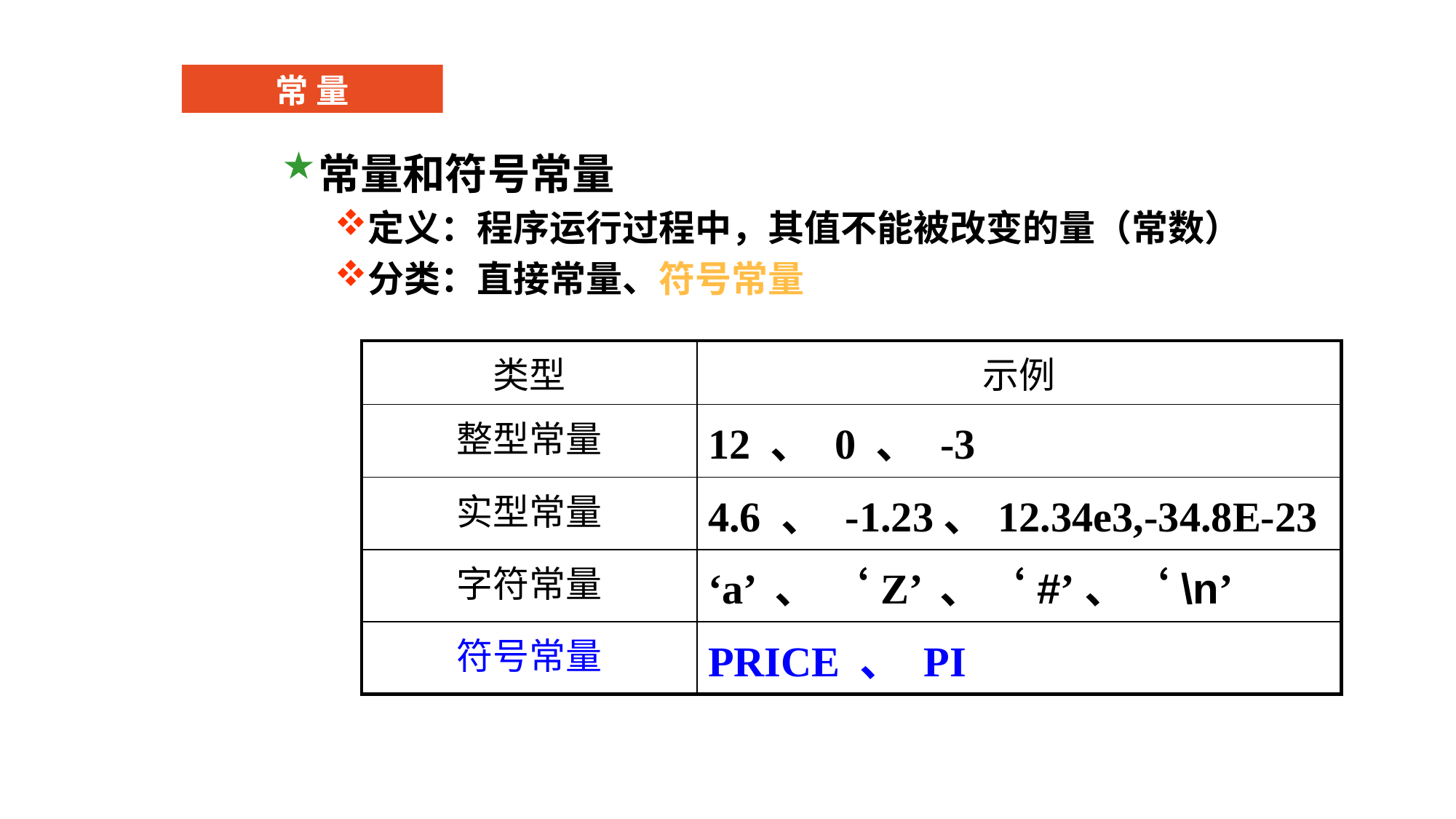

常 量
常量和符号常量
定义：程序运行过程中，其值不能被改变的量（常数）
分类：直接常量、符号常量

| 类型 | 示例 |
| --- | --- |
| 整型常量 | 12 、 0 、 -3 |
| 实型常量 | 4.6 、 -1.23、12.34e3,-34.8E-23 |
| 字符常量 | ‘a’ 、 ‘Z’ 、‘#’、‘\n’ |
| 符号常量 | PRICE 、 PI |